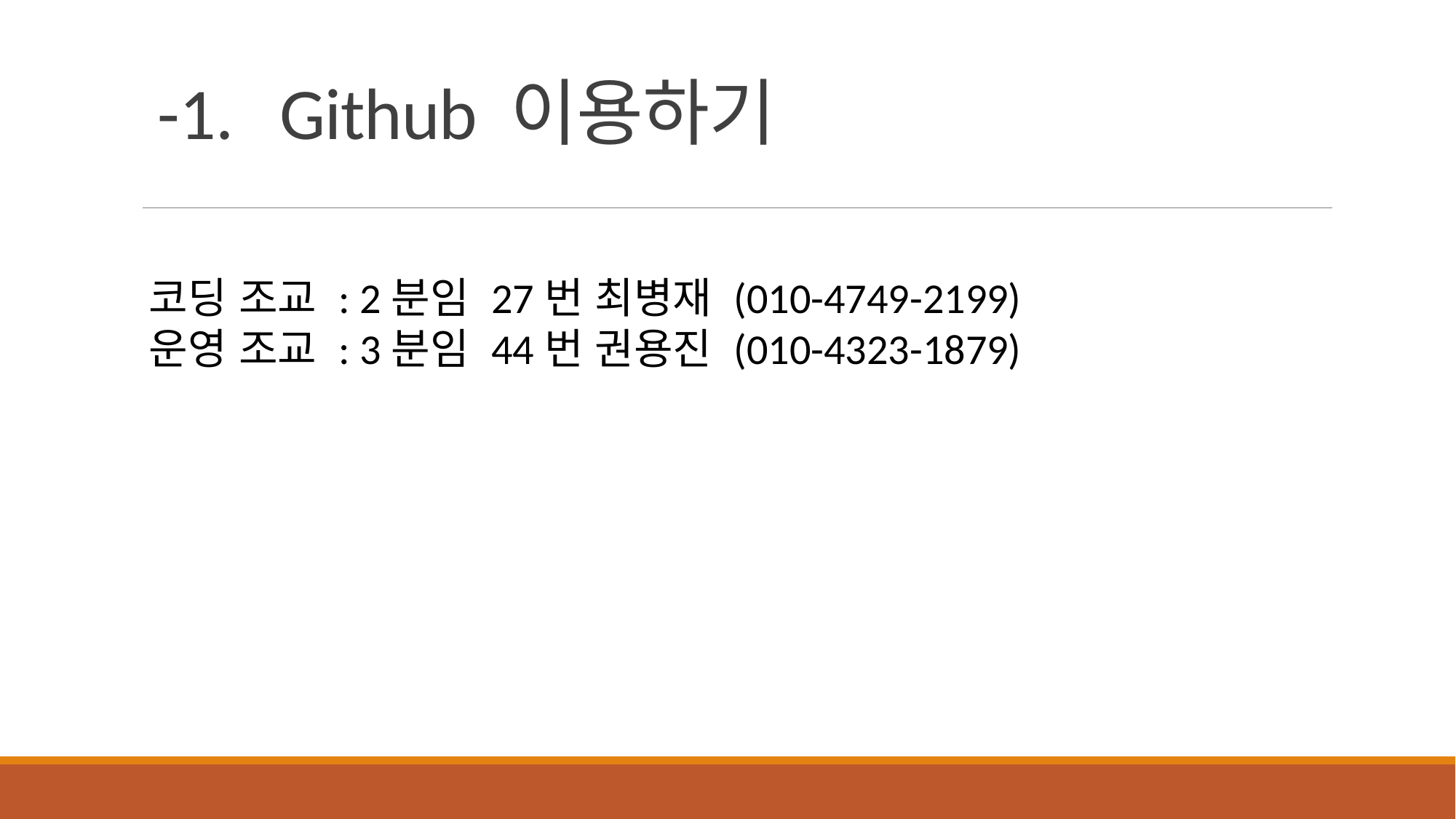

# -1.   Github 이용하기
코딩 조교 : 2분임 27번 최병재 (010-4749-2199)
운영 조교 : 3분임 44번 권용진 (010-4323-1879)